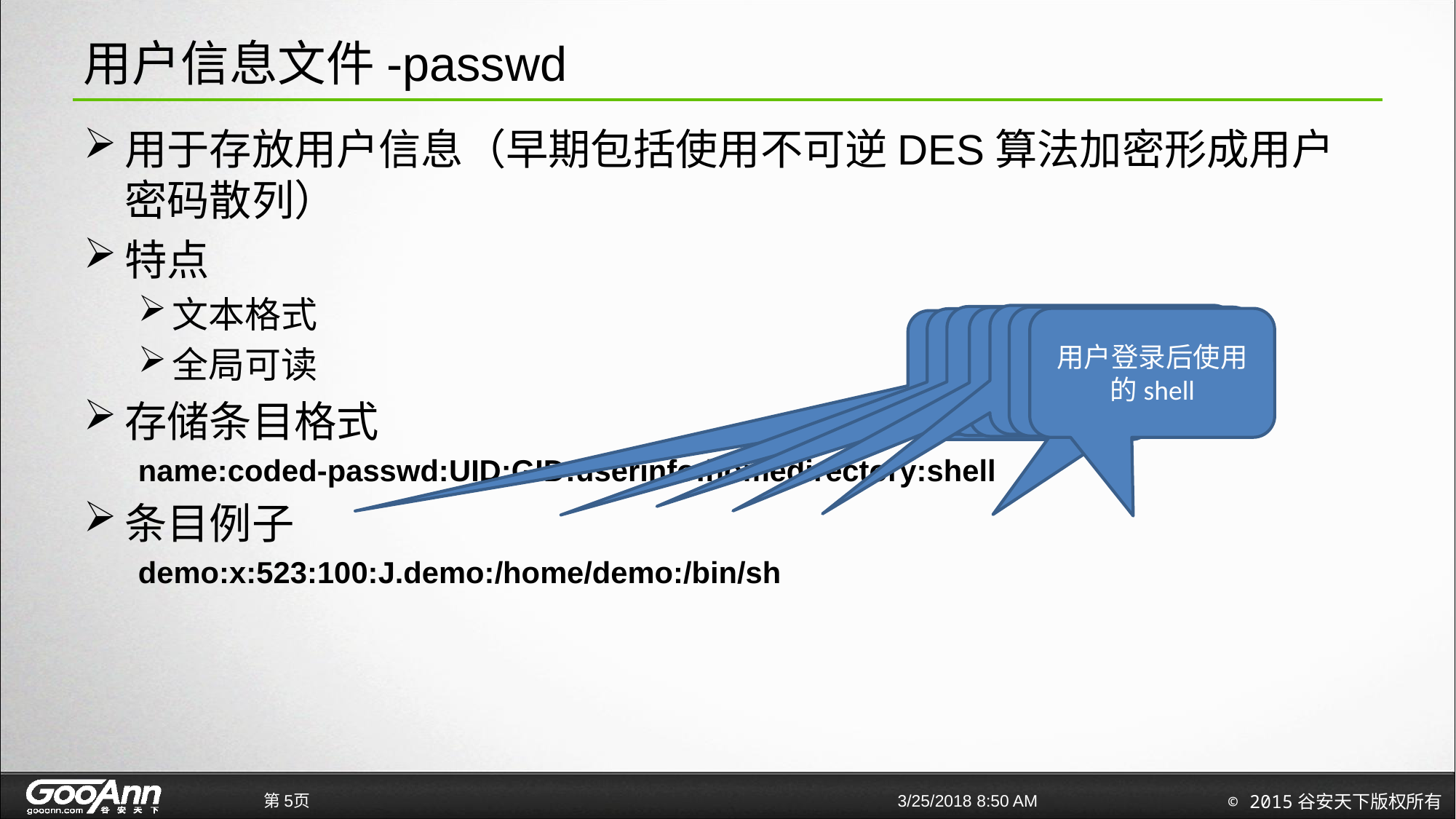

# 用户信息文件-passwd
用于存放用户信息（早期包括使用不可逆DES算法加密形成用户密码散列）
特点
文本格式
全局可读
存储条目格式
name:coded-passwd:UID:GID:userinfo:homedirectory:shell
条目例子
demo:x:523:100:J.demo:/home/demo:/bin/sh

用户信息
用户ID
用户目录
用户所属组ID
用户登录后使用的shell
早期：密码散列
X:代替密码散列
*:账号不可交互登录
用户名